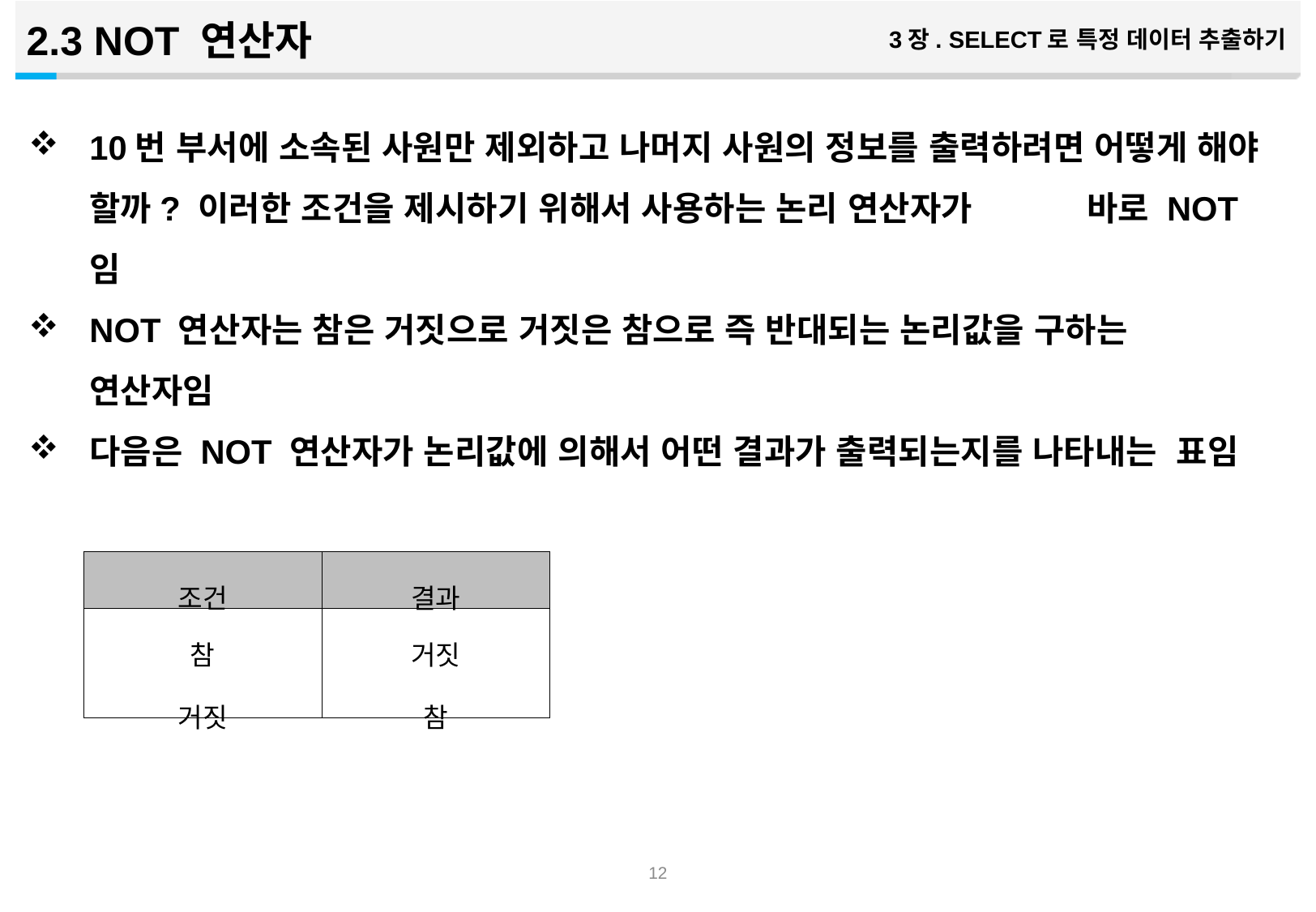

2.3 NOT 연산자
3장. SELECT로 특정 데이터 추출하기
10번 부서에 소속된 사원만 제외하고 나머지 사원의 정보를 출력하려면 어떻게 해야 할까? 이러한 조건을 제시하기 위해서 사용하는 논리 연산자가            바로 NOT 임
NOT 연산자는 참은 거짓으로 거짓은 참으로 즉 반대되는 논리값을 구하는    연산자임
다음은 NOT 연산자가 논리값에 의해서 어떤 결과가 출력되는지를 나타내는  표임

| 조건 | 결과 |
| --- | --- |
| 참 거짓 | 거짓 참 |
12